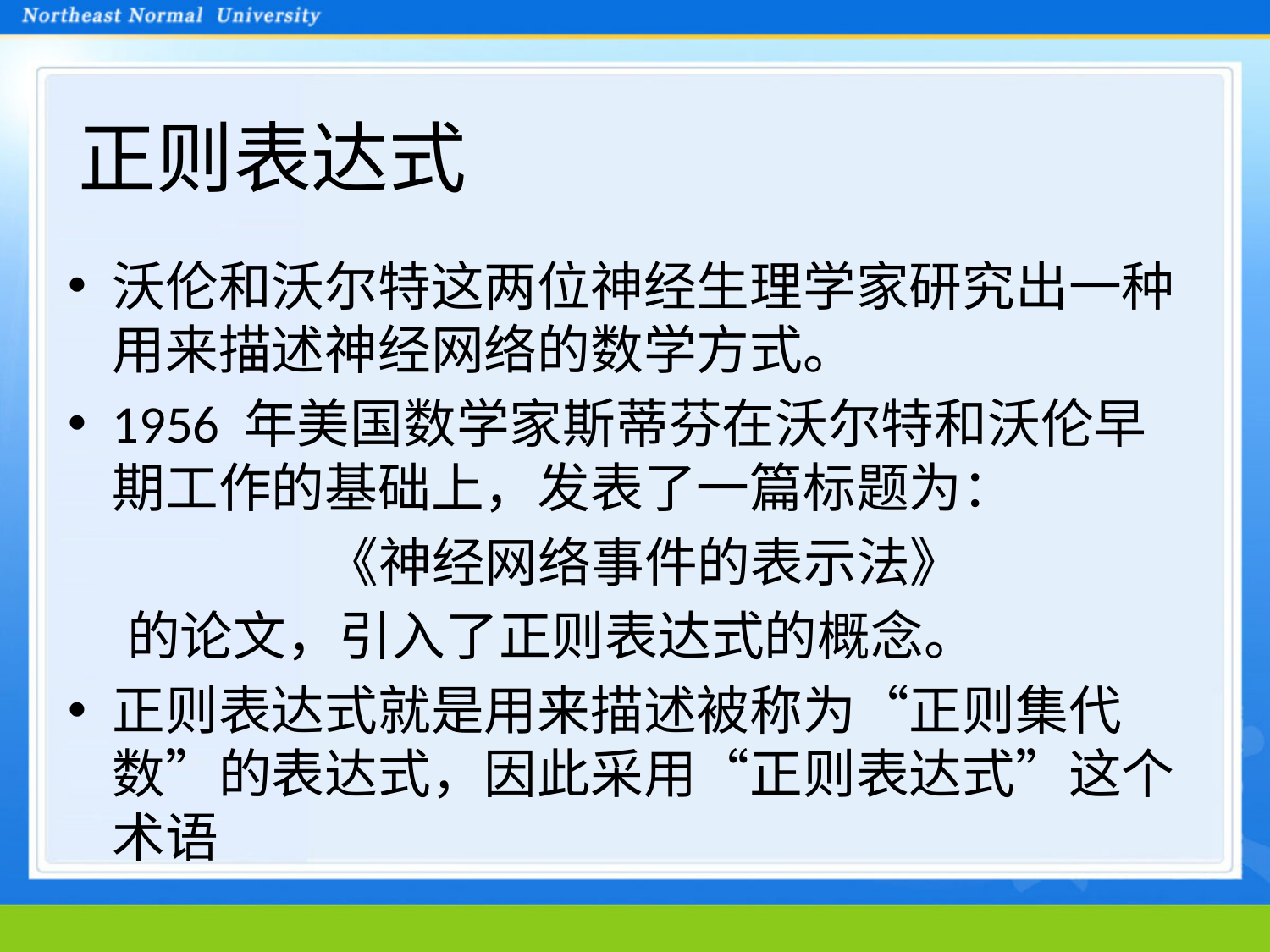

# 正则表达式
沃伦和沃尔特这两位神经生理学家研究出一种用来描述神经网络的数学方式。
1956 年美国数学家斯蒂芬在沃尔特和沃伦早期工作的基础上，发表了一篇标题为：
	                 《神经网络事件的表示法》
    的论文，引入了正则表达式的概念。
正则表达式就是用来描述被称为“正则集代数”的表达式，因此采用“正则表达式”这个术语